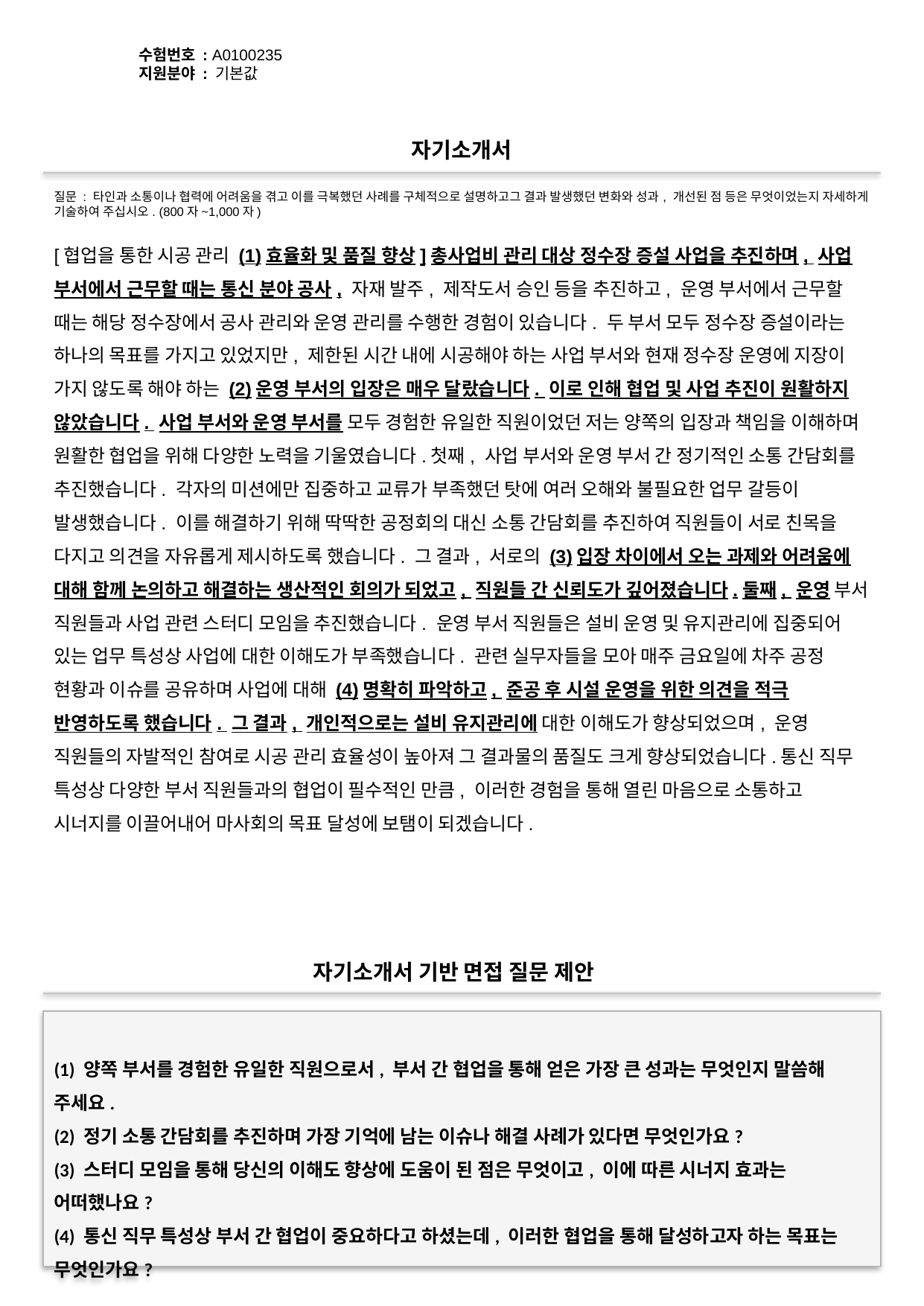

수험번호 : A0100235
지원분야 : 기본값
#

자기소개서

질문 : 타인과 소통이나 협력에 어려움을 겪고 이를 극복했던 사례를 구체적으로 설명하고그 결과 발생했던 변화와 성과, 개선된 점 등은 무엇이었는지 자세하게 기술하여 주십시오. (800자~1,000자)

[협업을 통한 시공 관리 (1)효율화 및 품질 향상]총사업비 관리 대상 정수장 증설 사업을 추진하며, 사업 부서에서 근무할 때는 통신 분야 공사, 자재 발주, 제작도서 승인 등을 추진하고, 운영 부서에서 근무할 때는 해당 정수장에서 공사 관리와 운영 관리를 수행한 경험이 있습니다. 두 부서 모두 정수장 증설이라는 하나의 목표를 가지고 있었지만, 제한된 시간 내에 시공해야 하는 사업 부서와 현재 정수장 운영에 지장이 가지 않도록 해야 하는 (2)운영 부서의 입장은 매우 달랐습니다. 이로 인해 협업 및 사업 추진이 원활하지 않았습니다. 사업 부서와 운영 부서를 모두 경험한 유일한 직원이었던 저는 양쪽의 입장과 책임을 이해하며 원활한 협업을 위해 다양한 노력을 기울였습니다.첫째, 사업 부서와 운영 부서 간 정기적인 소통 간담회를 추진했습니다. 각자의 미션에만 집중하고 교류가 부족했던 탓에 여러 오해와 불필요한 업무 갈등이 발생했습니다. 이를 해결하기 위해 딱딱한 공정회의 대신 소통 간담회를 추진하여 직원들이 서로 친목을 다지고 의견을 자유롭게 제시하도록 했습니다. 그 결과, 서로의 (3)입장 차이에서 오는 과제와 어려움에 대해 함께 논의하고 해결하는 생산적인 회의가 되었고, 직원들 간 신뢰도가 깊어졌습니다.둘째, 운영 부서 직원들과 사업 관련 스터디 모임을 추진했습니다. 운영 부서 직원들은 설비 운영 및 유지관리에 집중되어 있는 업무 특성상 사업에 대한 이해도가 부족했습니다. 관련 실무자들을 모아 매주 금요일에 차주 공정 현황과 이슈를 공유하며 사업에 대해 (4)명확히 파악하고, 준공 후 시설 운영을 위한 의견을 적극 반영하도록 했습니다. 그 결과, 개인적으로는 설비 유지관리에 대한 이해도가 향상되었으며, 운영 직원들의 자발적인 참여로 시공 관리 효율성이 높아져 그 결과물의 품질도 크게 향상되었습니다.통신 직무 특성상 다양한 부서 직원들과의 협업이 필수적인 만큼, 이러한 경험을 통해 열린 마음으로 소통하고 시너지를 이끌어내어 마사회의 목표 달성에 보탬이 되겠습니다.

자기소개서 기반 면접 질문 제안

(1) 양쪽 부서를 경험한 유일한 직원으로서, 부서 간 협업을 통해 얻은 가장 큰 성과는 무엇인지 말씀해 주세요.
(2) 정기 소통 간담회를 추진하며 가장 기억에 남는 이슈나 해결 사례가 있다면 무엇인가요?
(3) 스터디 모임을 통해 당신의 이해도 향상에 도움이 된 점은 무엇이고, 이에 따른 시너지 효과는 어떠했나요?
(4) 통신 직무 특성상 부서 간 협업이 중요하다고 하셨는데, 이러한 협업을 통해 달성하고자 하는 목표는 무엇인가요?